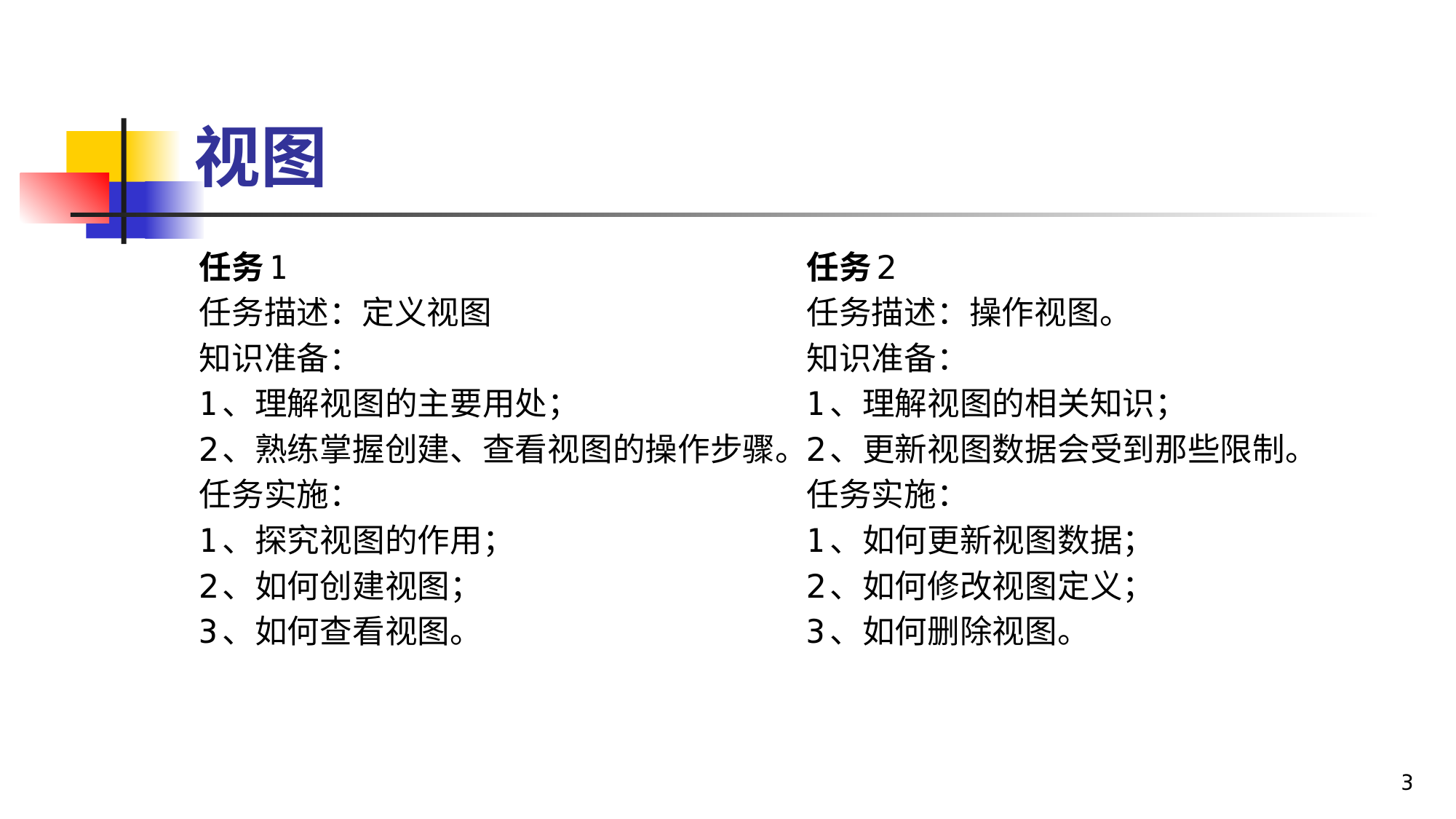

# 视图
任务1
任务描述：定义视图
知识准备：
1、理解视图的主要用处；
2、熟练掌握创建、查看视图的操作步骤。
任务实施：
1、探究视图的作用；
2、如何创建视图；
3、如何查看视图。

任务2
任务描述：操作视图。
知识准备：
1、理解视图的相关知识；
2、更新视图数据会受到那些限制。
任务实施：
1、如何更新视图数据；
2、如何修改视图定义；
3、如何删除视图。
3